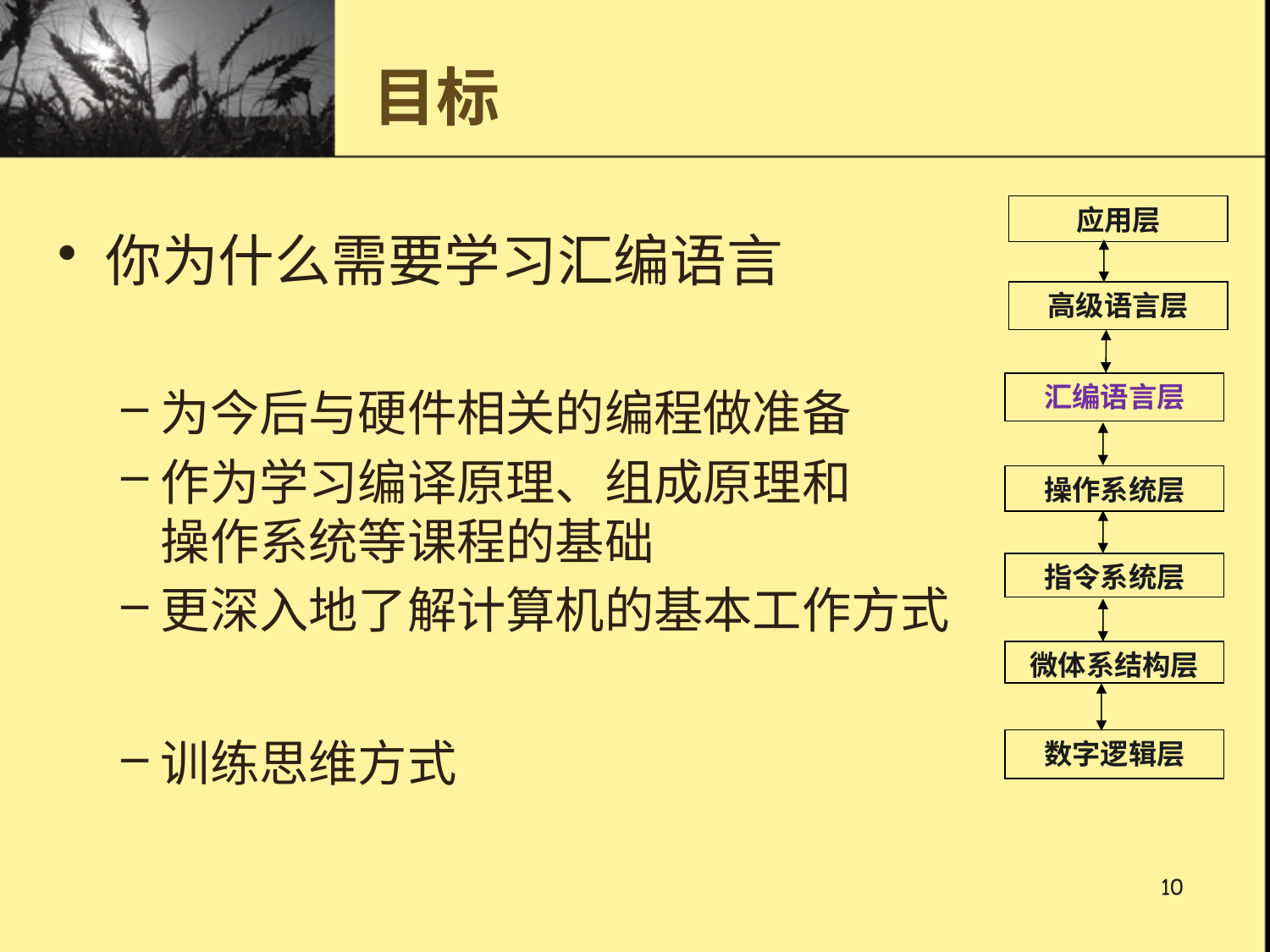

# 目标
应用层

高级语言层

汇编语言层

操作系统层

指令系统层

微体系结构层

数字逻辑层
你为什么需要学习汇编语言

为今后与硬件相关的编程做准备
作为学习编译原理、组成原理和
操作系统等课程的基础
更深入地了解计算机的基本工作方式

训练思维方式
10